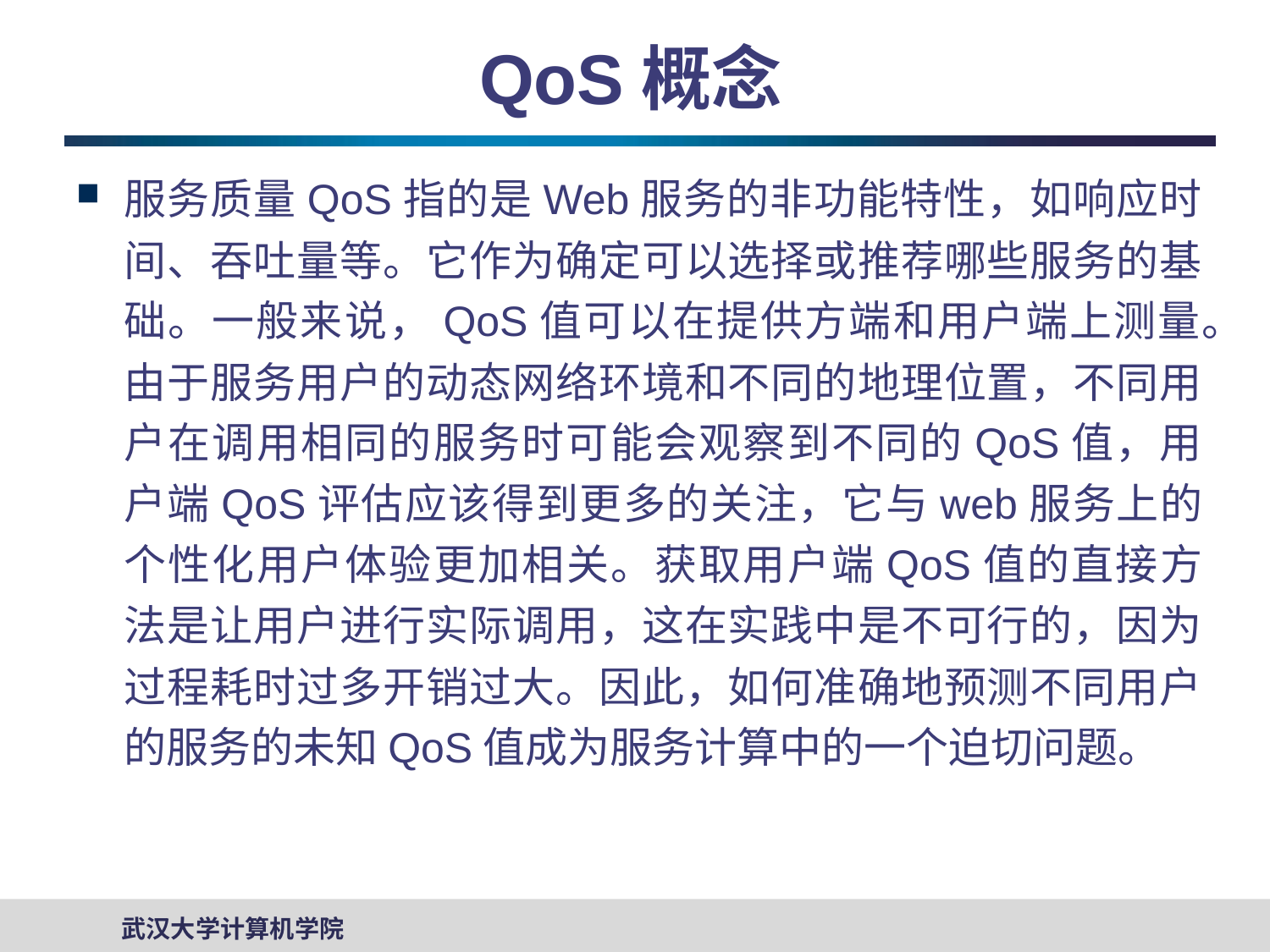

# QoS概念
服务质量QoS指的是Web服务的非功能特性，如响应时间、吞吐量等。它作为确定可以选择或推荐哪些服务的基础。一般来说，QoS值可以在提供方端和用户端上测量。由于服务用户的动态网络环境和不同的地理位置，不同用户在调用相同的服务时可能会观察到不同的QoS值，用户端QoS评估应该得到更多的关注，它与web服务上的个性化用户体验更加相关。获取用户端QoS值的直接方法是让用户进行实际调用，这在实践中是不可行的，因为过程耗时过多开销过大。因此，如何准确地预测不同用户的服务的未知QoS值成为服务计算中的一个迫切问题。